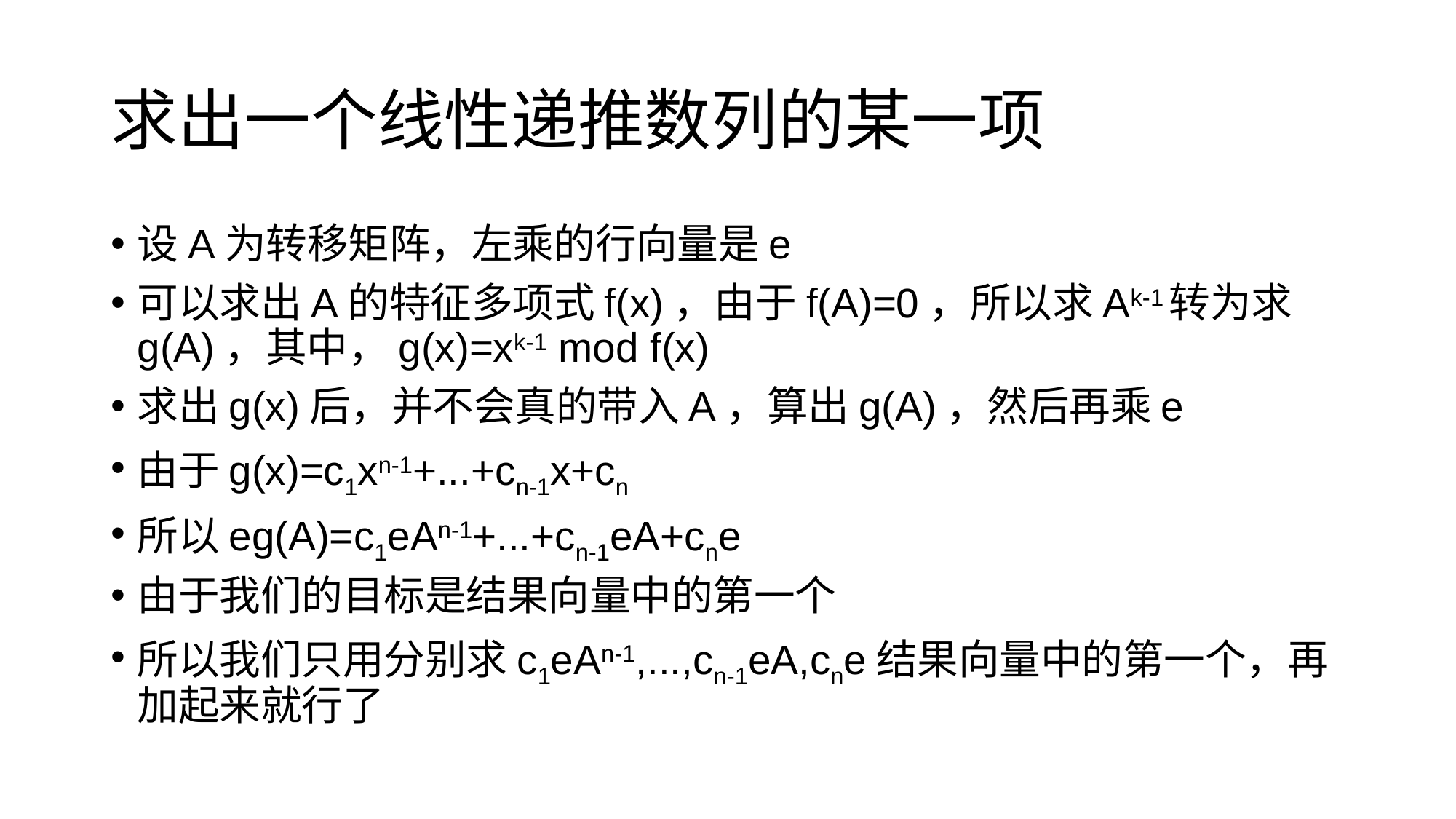

# 求出一个线性递推数列的某一项
设A为转移矩阵，左乘的行向量是e
可以求出A的特征多项式f(x)，由于f(A)=0，所以求Ak-1转为求g(A)，其中，g(x)=xk-1 mod f(x)
求出g(x)后，并不会真的带入A，算出g(A)，然后再乘e
由于g(x)=c1xn-1+...+cn-1x+cn
所以eg(A)=c1eAn-1+...+cn-1eA+cne
由于我们的目标是结果向量中的第一个
所以我们只用分别求c1eAn-1,...,cn-1eA,cne结果向量中的第一个，再加起来就行了